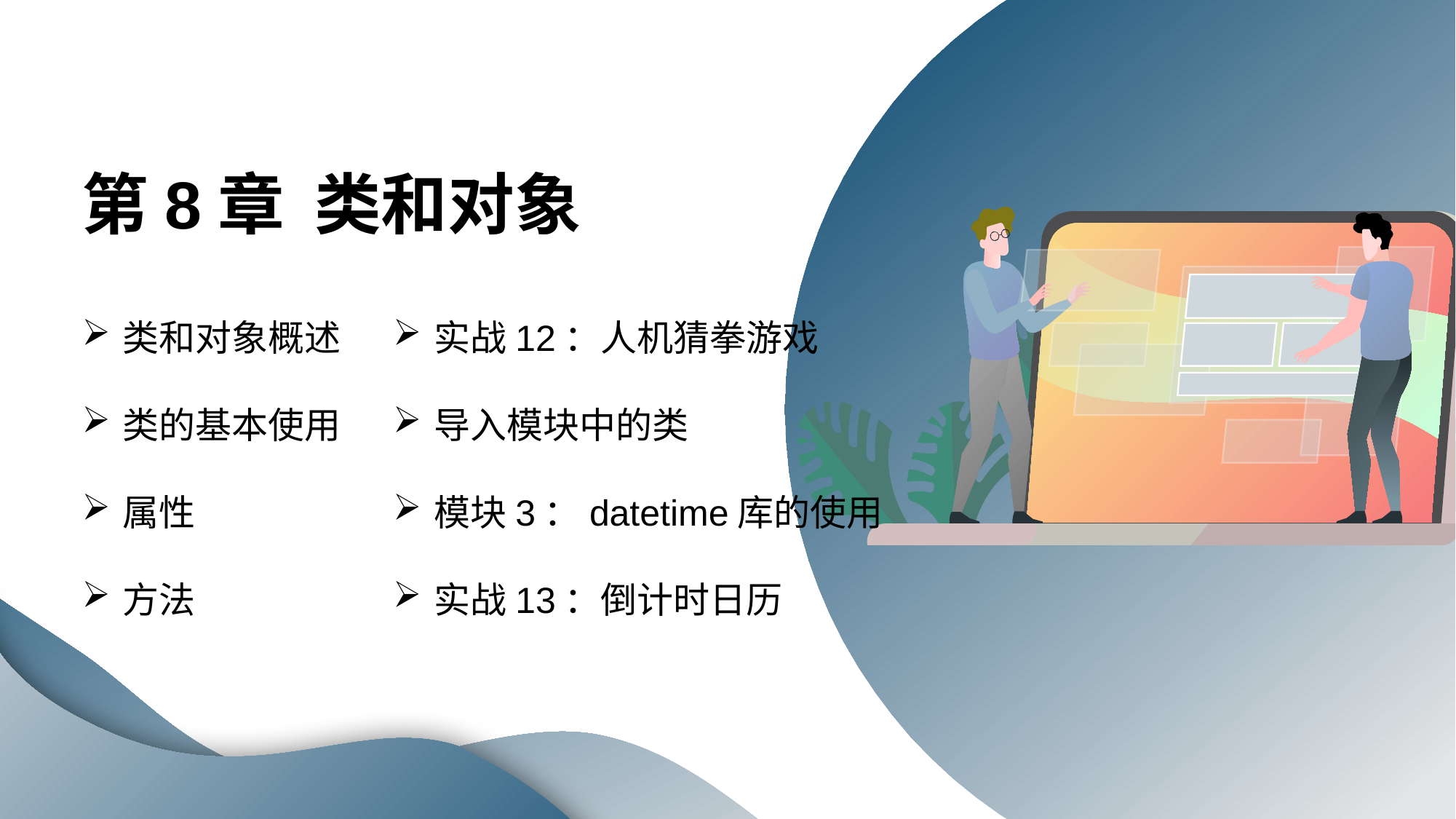

第8章  类和对象
类和对象概述
类的基本使用
属性
方法
实战12：人机猜拳游戏
导入模块中的类
模块3：datetime库的使用
实战13：倒计时日历